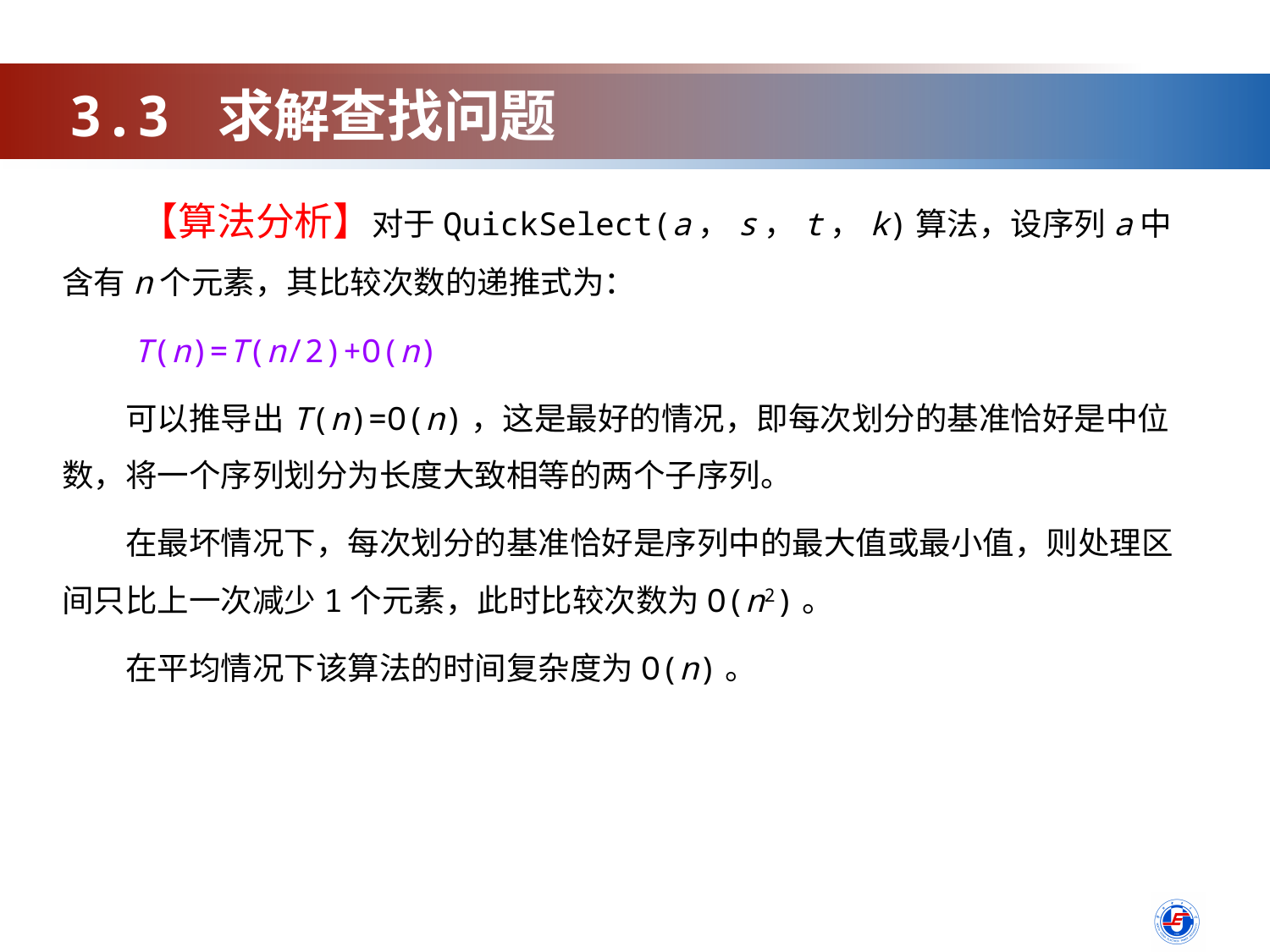

3.3 求解查找问题
　　【算法分析】对于QuickSelect(a，s，t，k)算法，设序列a中含有n个元素，其比较次数的递推式为：
　　T(n)=T(n/2)+O(n)
　　可以推导出T(n)=O(n)，这是最好的情况，即每次划分的基准恰好是中位数，将一个序列划分为长度大致相等的两个子序列。
　　在最坏情况下，每次划分的基准恰好是序列中的最大值或最小值，则处理区间只比上一次减少1个元素，此时比较次数为O(n2)。
　　在平均情况下该算法的时间复杂度为O(n)。